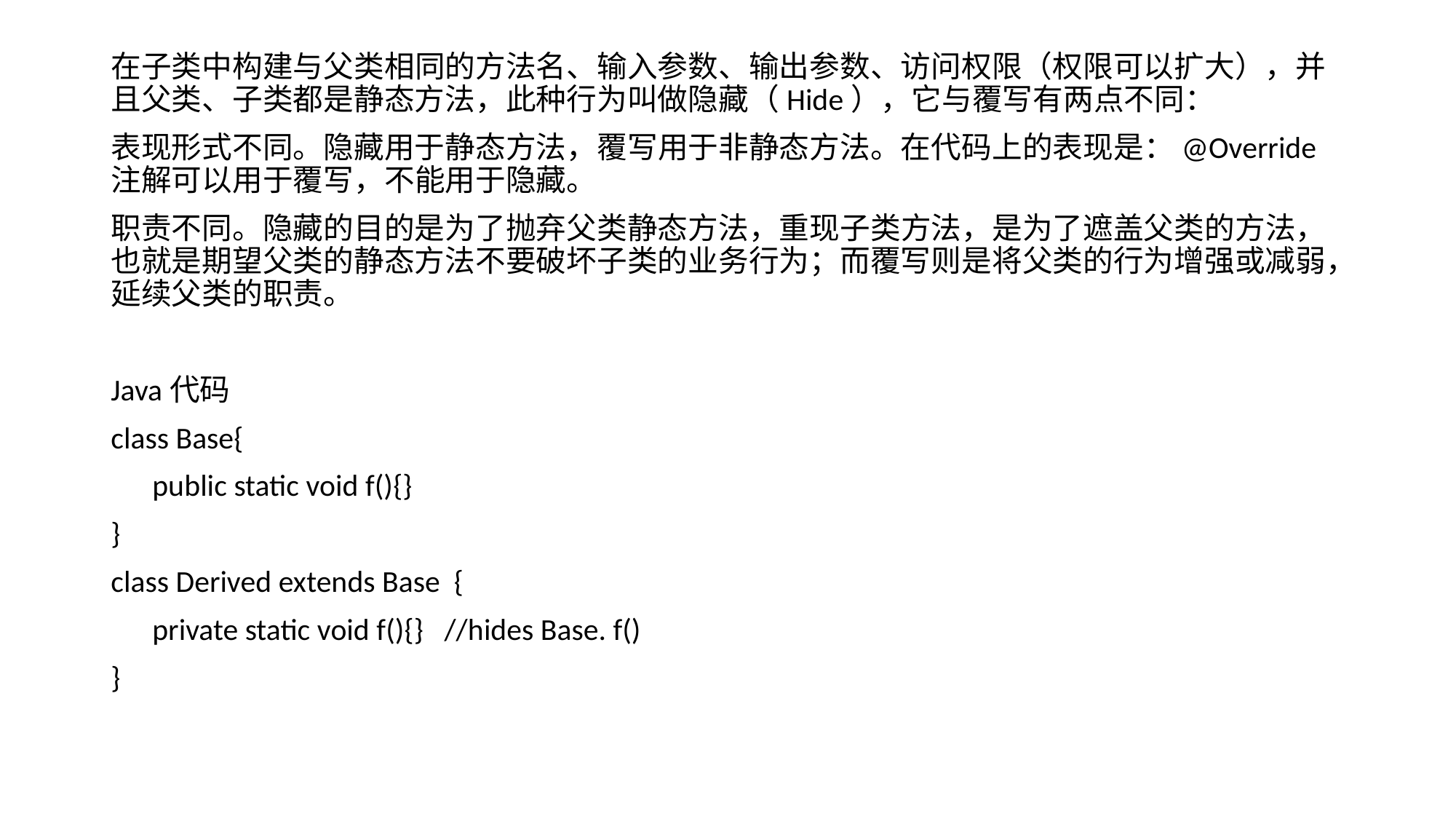

在子类中构建与父类相同的方法名、输入参数、输出参数、访问权限（权限可以扩大），并且父类、子类都是静态方法，此种行为叫做隐藏（Hide），它与覆写有两点不同：
表现形式不同。隐藏用于静态方法，覆写用于非静态方法。在代码上的表现是：@Override注解可以用于覆写，不能用于隐藏。
职责不同。隐藏的目的是为了抛弃父类静态方法，重现子类方法，是为了遮盖父类的方法，也就是期望父类的静态方法不要破坏子类的业务行为；而覆写则是将父类的行为增强或减弱，延续父类的职责。

Java代码
class Base{
      public static void f(){}
}
class Derived extends Base  {
      private static void f(){}   //hides Base. f()
}